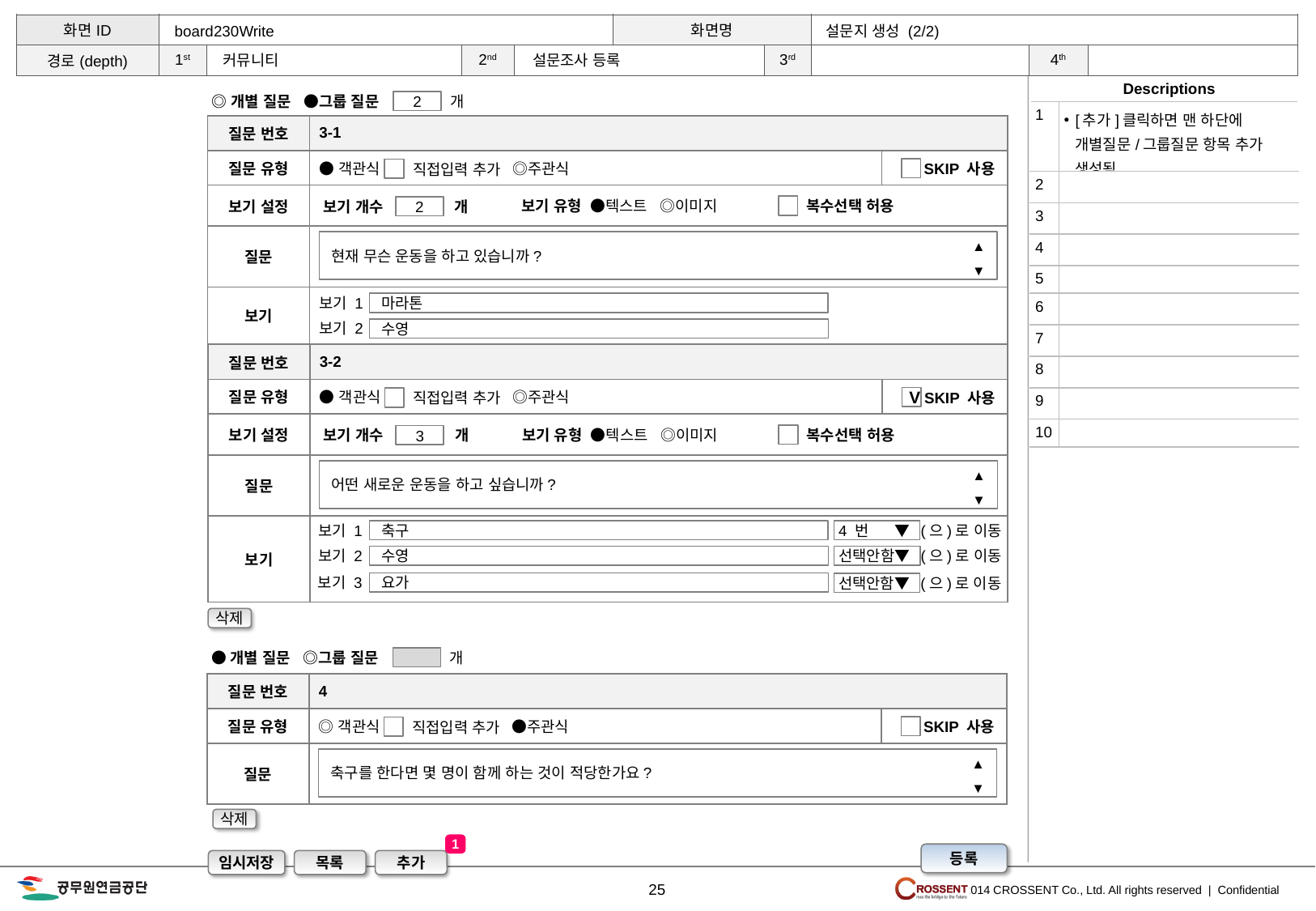

설문지 생성 (2/2)
board230Write
설문조사 등록
커뮤니티
개
◎개별 질문   ●그룹 질문
2
| 1 | [추가]클릭하면 맨 하단에 개별질문/그룹질문 항목 추가 생성됨 |
| --- | --- |
| 2 |  |
| 3 |  |
| 4 |  |
| 5 |  |
| 6 |  |
| 7 |  |
| 8 |  |
| 9 |  |
| 10 |  |
| 질문 번호 | 3-1 |  |
| --- | --- | --- |
| 질문 유형 | ●객관식 ◎주관식 |  |
| 보기 설정 |  |  |
| 질문 |  |  |
| 보기 |  |  |
SKIP 사용

직접입력 추가

보기 유형  ●텍스트   ◎이미지
복수선택 허용

보기 개수
개
2
▲
▼
현재 무슨 운동을 하고 있습니까?
보기 1
마라톤
보기 2
수영
| 질문 번호 | 3-2 |  |
| --- | --- | --- |
| 질문 유형 | ●객관식 ◎주관식 |  |
| 보기 설정 |  |  |
| 질문 |  |  |
| 보기 |  |  |
SKIP 사용
V
직접입력 추가

보기 유형  ●텍스트   ◎이미지
복수선택 허용

보기 개수
개
3
▲
▼
어떤 새로운 운동을 하고 싶습니까?
(으)로 이동
보기 1
4 번      ▼
축구
(으)로 이동
보기 2
선택안함▼
수영
보기 3
(으)로 이동
요가
선택안함▼
삭제
개
●개별 질문   ◎그룹 질문

| 질문 번호 | 4 |  |
| --- | --- | --- |
| 질문 유형 | ◎객관식 ●주관식 |  |
| 질문 |  |  |
SKIP 사용

직접입력 추가

▲
▼
축구를 한다면 몇 명이 함께 하는 것이 적당한가요?
삭제
1
등록
임시저장
목록
추가
25